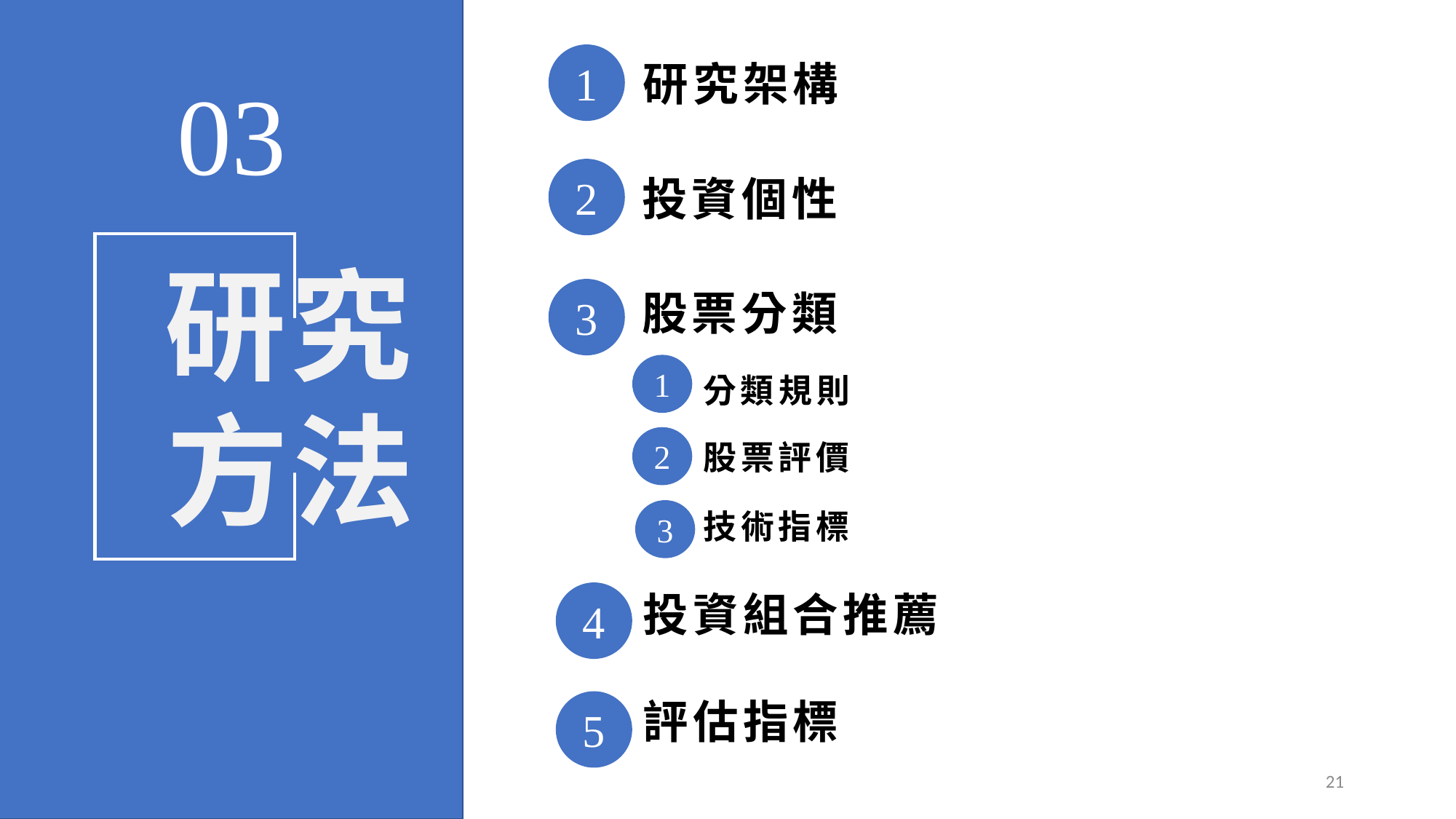

1
研究架構
03
2
投資個性

3
股票分類
研究方法
1
分類規則
2
股票評價
技術指標
3
4
投資組合推薦
5
評估指標
21